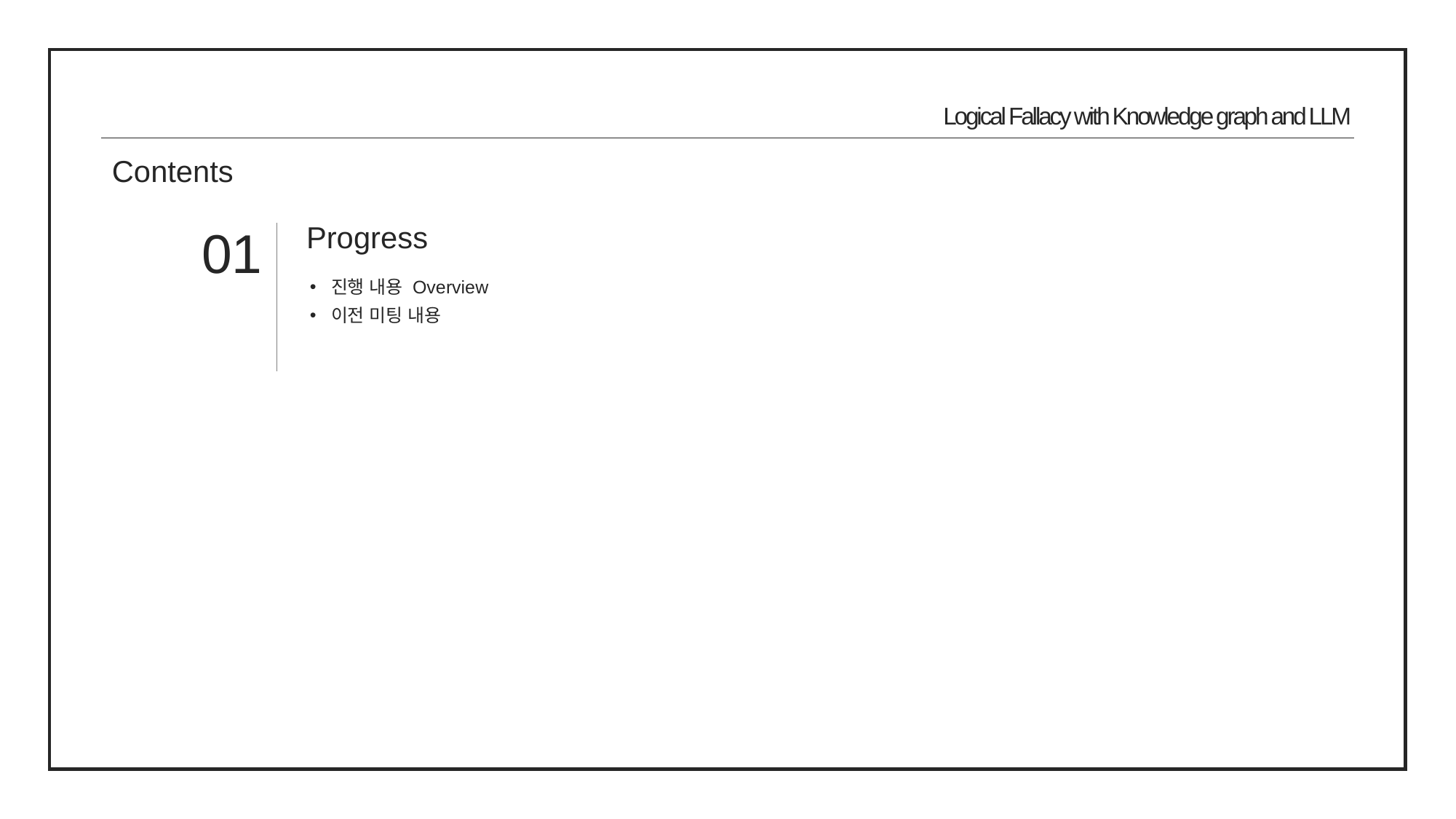

Logical Fallacy with Knowledge graph and LLM
Contents
01
Progress

진행 내용 Overview
이전 미팅 내용